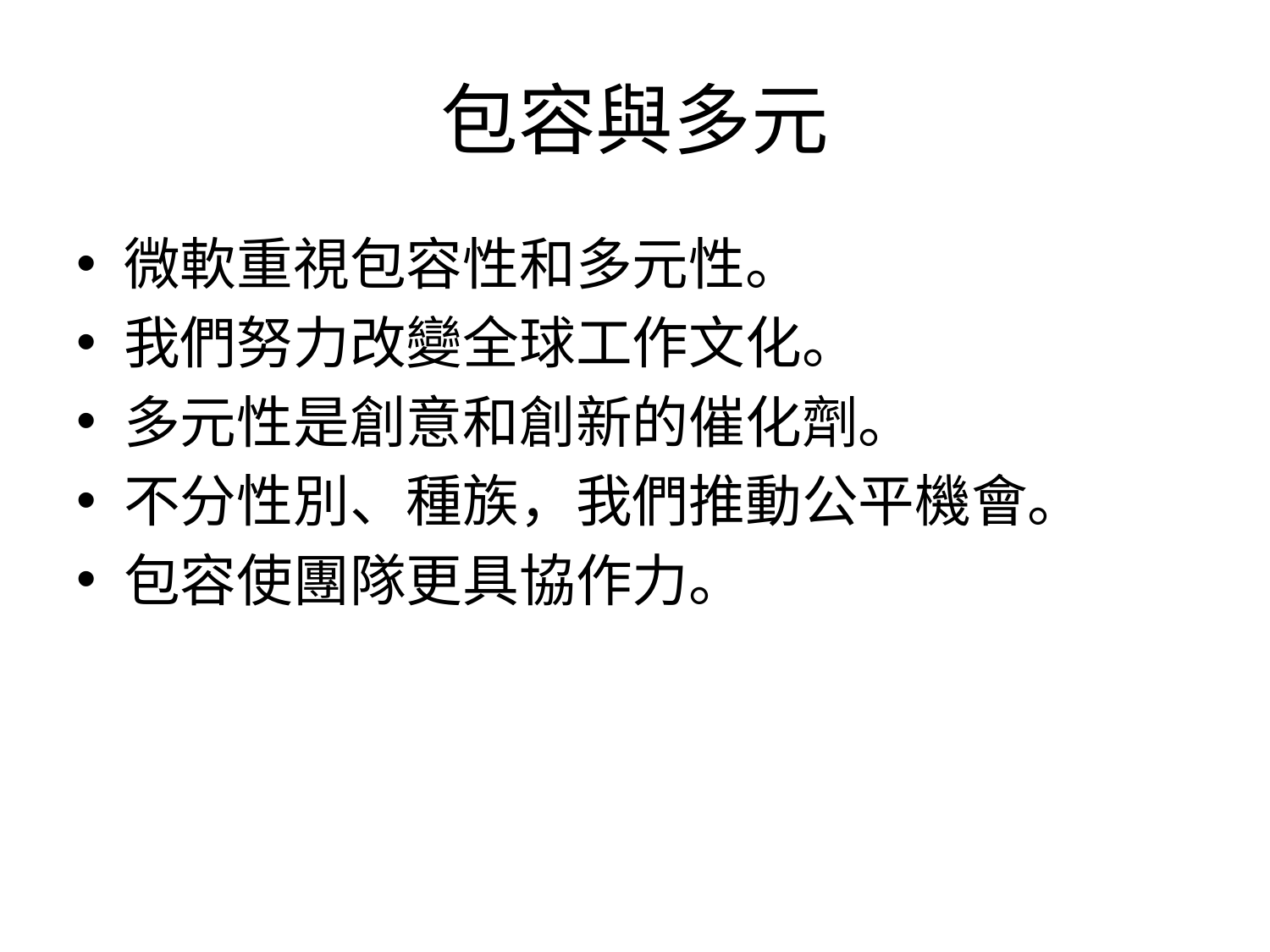

# 包容與多元
微軟重視包容性和多元性。
我們努力改變全球工作文化。
多元性是創意和創新的催化劑。
不分性別、種族，我們推動公平機會。
包容使團隊更具協作力。